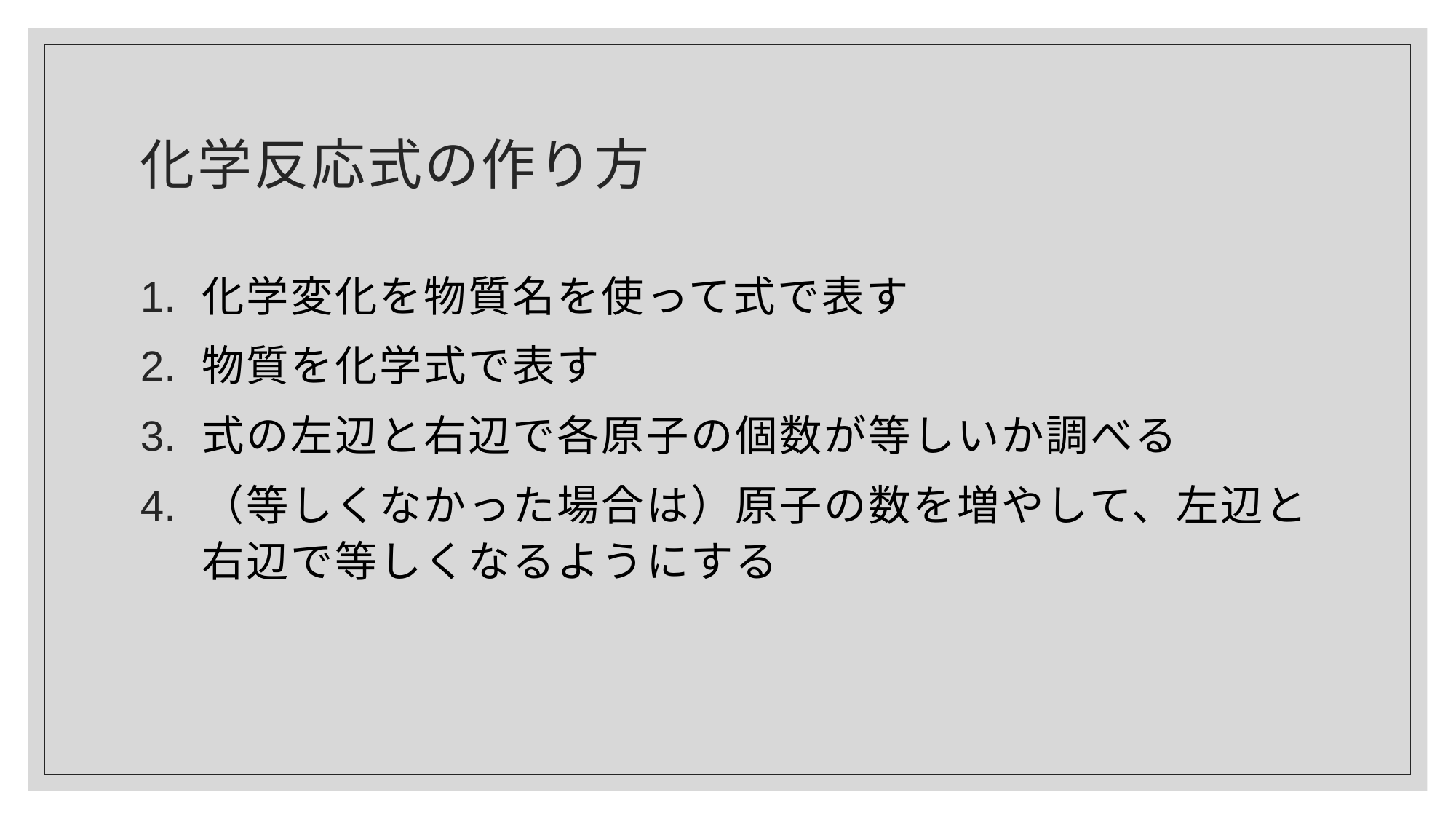

# 化学反応式の作り方
化学変化を物質名を使って式で表す
物質を化学式で表す
式の左辺と右辺で各原子の個数が等しいか調べる
（等しくなかった場合は）原子の数を増やして、左辺と右辺で等しくなるようにする